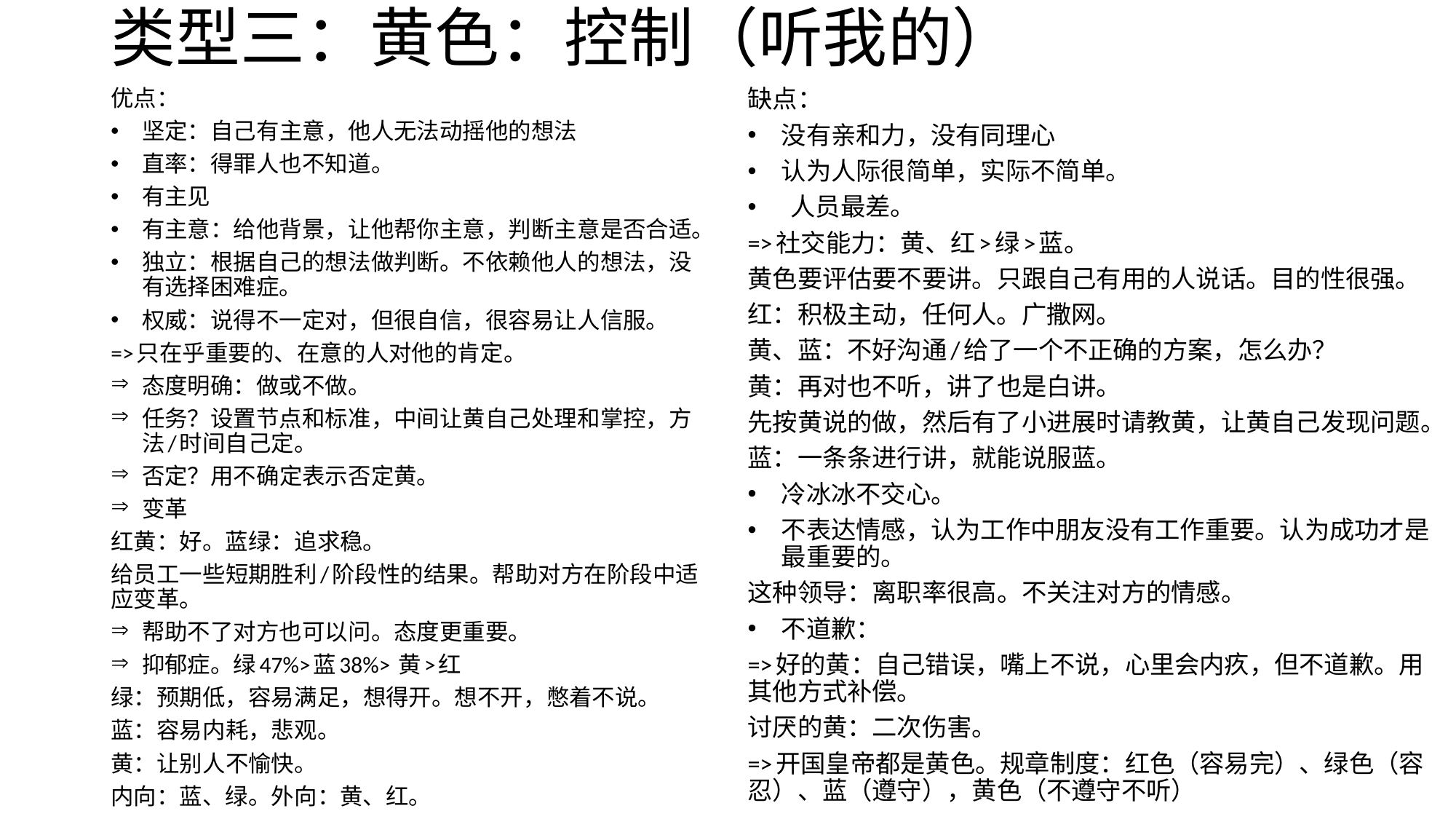

# 类型三：黄色：控制（听我的）
优点：
坚定：自己有主意，他人无法动摇他的想法
直率：得罪人也不知道。
有主见
有主意：给他背景，让他帮你主意，判断主意是否合适。
独立：根据自己的想法做判断。不依赖他人的想法，没有选择困难症。
权威：说得不一定对，但很自信，很容易让人信服。
=>只在乎重要的、在意的人对他的肯定。
态度明确：做或不做。
任务？设置节点和标准，中间让黄自己处理和掌控，方法/时间自己定。
否定？用不确定表示否定黄。
变革
红黄：好。蓝绿：追求稳。
给员工一些短期胜利/阶段性的结果。帮助对方在阶段中适应变革。
帮助不了对方也可以问。态度更重要。
抑郁症。绿47%>蓝38%> 黄>红
绿：预期低，容易满足，想得开。想不开，憋着不说。
蓝：容易内耗，悲观。
黄：让别人不愉快。
内向：蓝、绿。外向：黄、红。
缺点：
没有亲和力，没有同理心
认为人际很简单，实际不简单。
 人员最差。
=>社交能力：黄、红>绿>蓝。
黄色要评估要不要讲。只跟自己有用的人说话。目的性很强。
红：积极主动，任何人。广撒网。
黄、蓝：不好沟通/给了一个不正确的方案，怎么办？
黄：再对也不听，讲了也是白讲。
先按黄说的做，然后有了小进展时请教黄，让黄自己发现问题。
蓝：一条条进行讲，就能说服蓝。
冷冰冰不交心。
不表达情感，认为工作中朋友没有工作重要。认为成功才是最重要的。
这种领导：离职率很高。不关注对方的情感。
不道歉：
=>好的黄：自己错误，嘴上不说，心里会内疚，但不道歉。用其他方式补偿。
讨厌的黄：二次伤害。
=>开国皇帝都是黄色。规章制度：红色（容易完）、绿色（容忍）、蓝（遵守），黄色（不遵守不听）